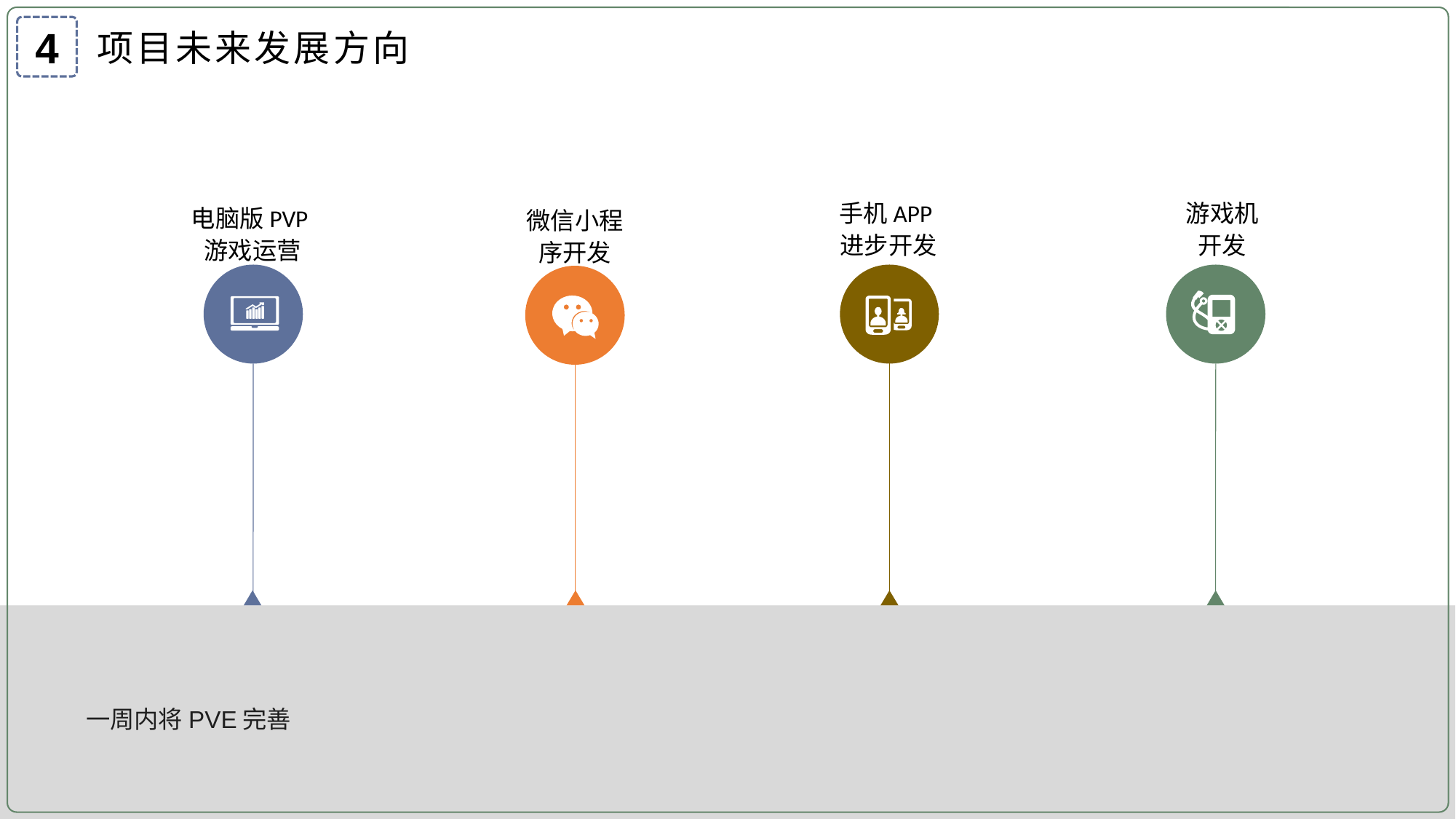

4
项目未来发展方向
手机APP进步开发
游戏机开发
电脑版PVP游戏运营
微信小程序开发

一周内将PVE完善